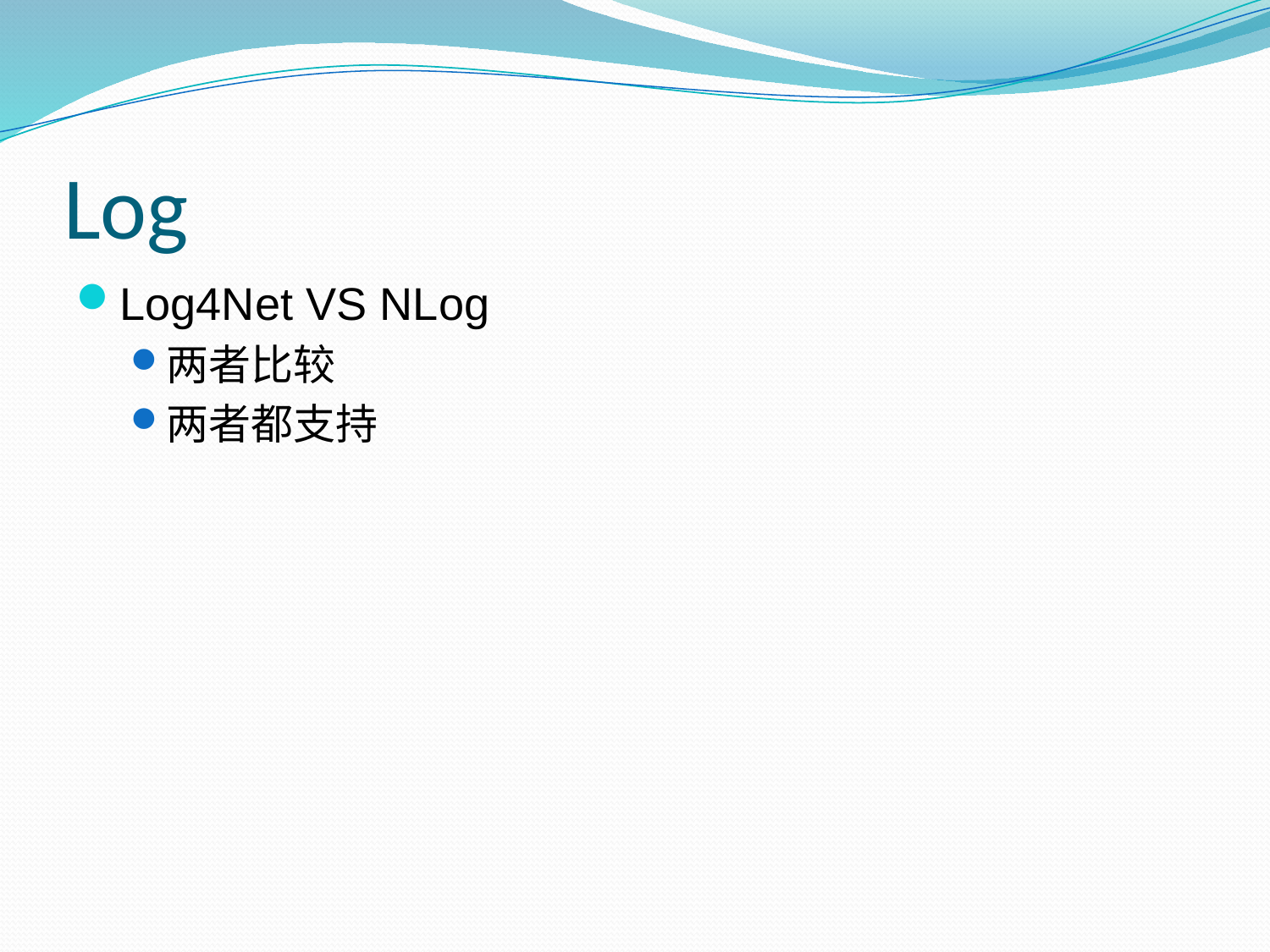

# Log
Log4Net VS NLog
两者比较
两者都支持